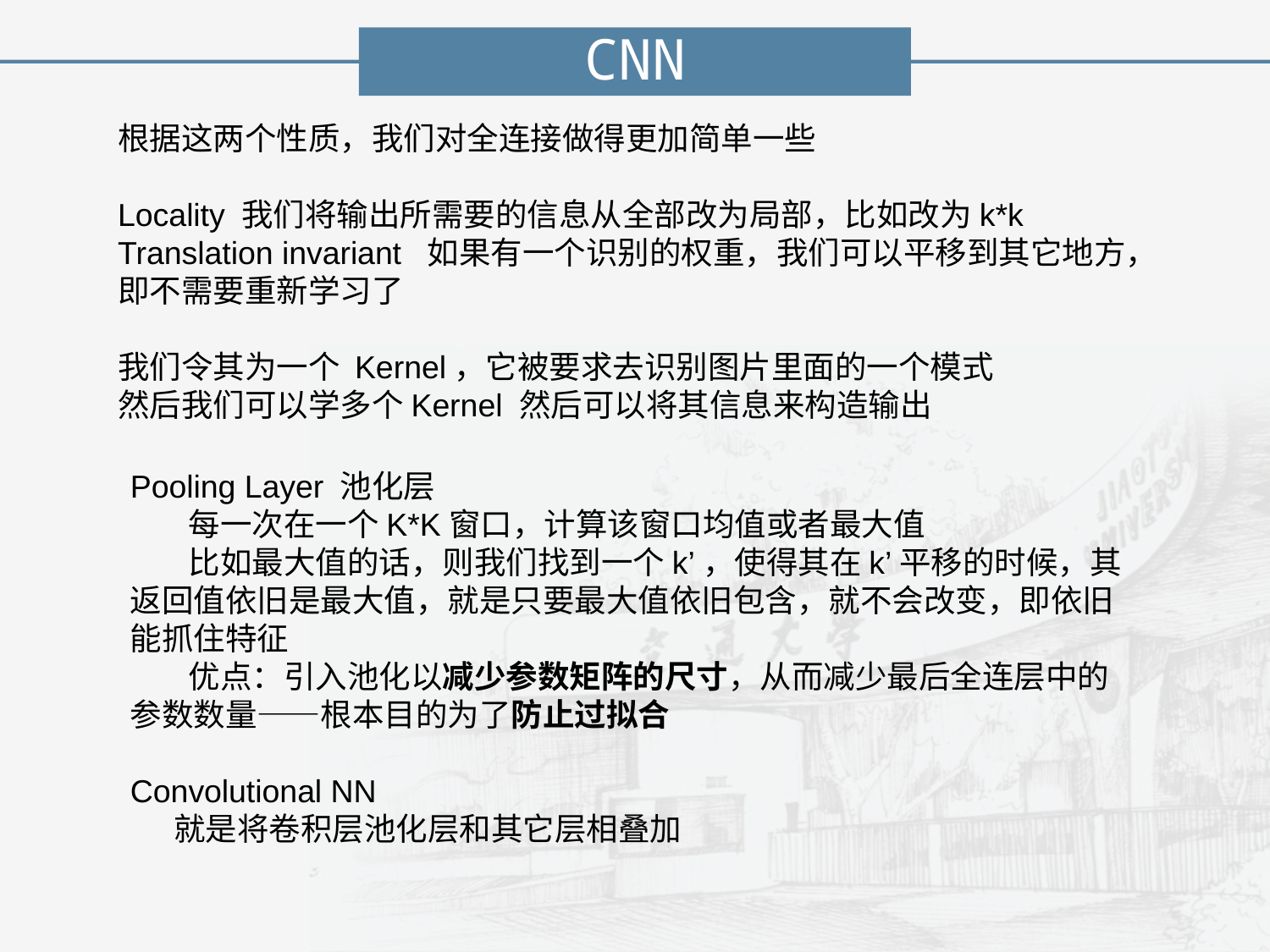

CNN
根据这两个性质，我们对全连接做得更加简单一些

Locality 我们将输出所需要的信息从全部改为局部，比如改为k*k
Translation invariant  如果有一个识别的权重，我们可以平移到其它地方，即不需要重新学习了

我们令其为一个 Kernel，它被要求去识别图片里面的一个模式
然后我们可以学多个Kernel 然后可以将其信息来构造输出

Pooling Layer 池化层
       每一次在一个K*K窗口，计算该窗口均值或者最大值
       比如最大值的话，则我们找到一个k’，使得其在k’平移的时候，其返回值依旧是最大值，就是只要最大值依旧包含，就不会改变，即依旧能抓住特征
       优点：引入池化以减少参数矩阵的尺寸，从而减少最后全连层中的参数数量——根本目的为了防止过拟合

Convolutional NN
     就是将卷积层池化层和其它层相叠加